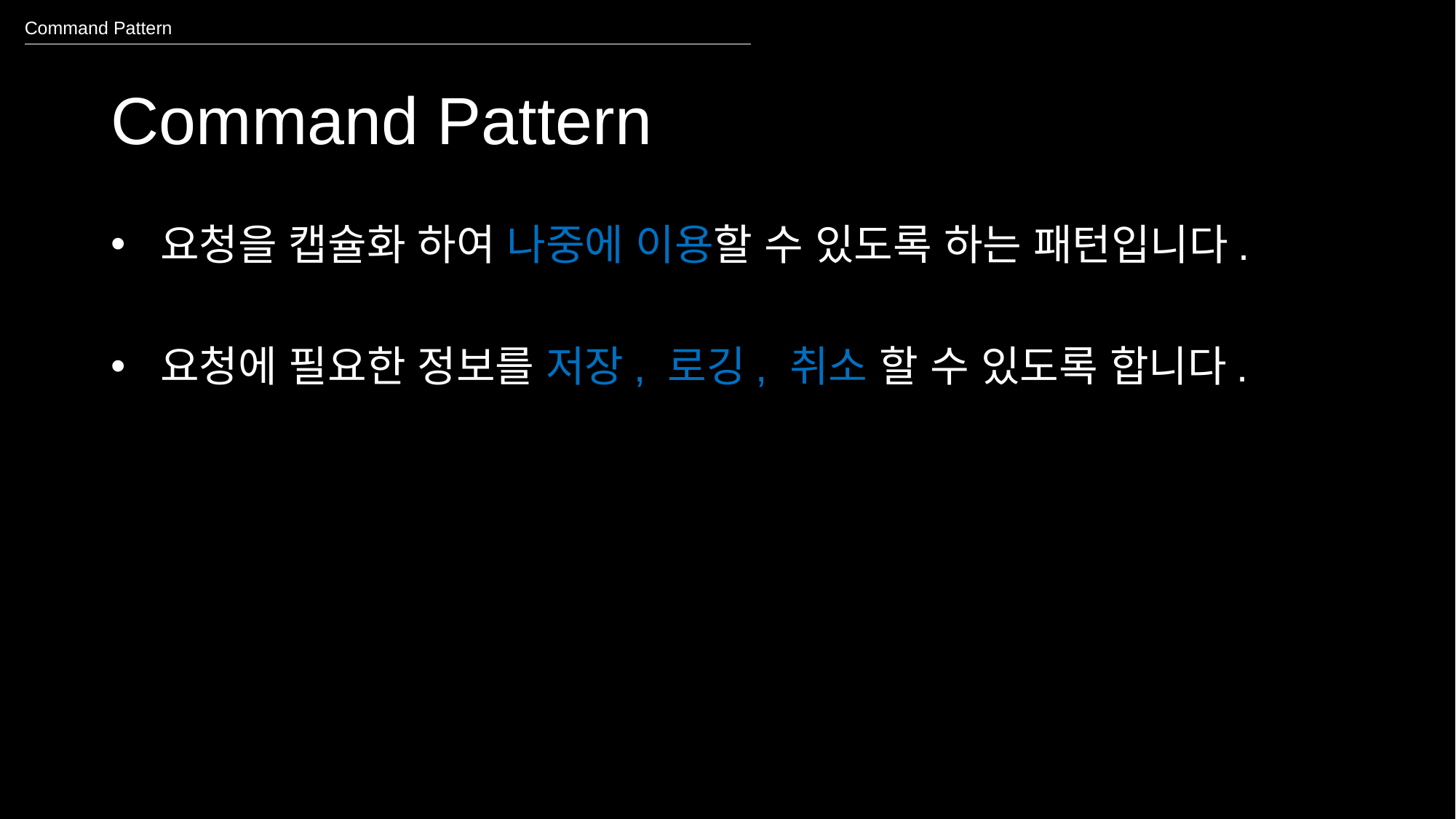

Command Pattern
# Command Pattern
 요청을 캡슐화 하여 나중에 이용할 수 있도록 하는 패턴입니다.

 요청에 필요한 정보를 저장, 로깅, 취소 할 수 있도록 합니다.